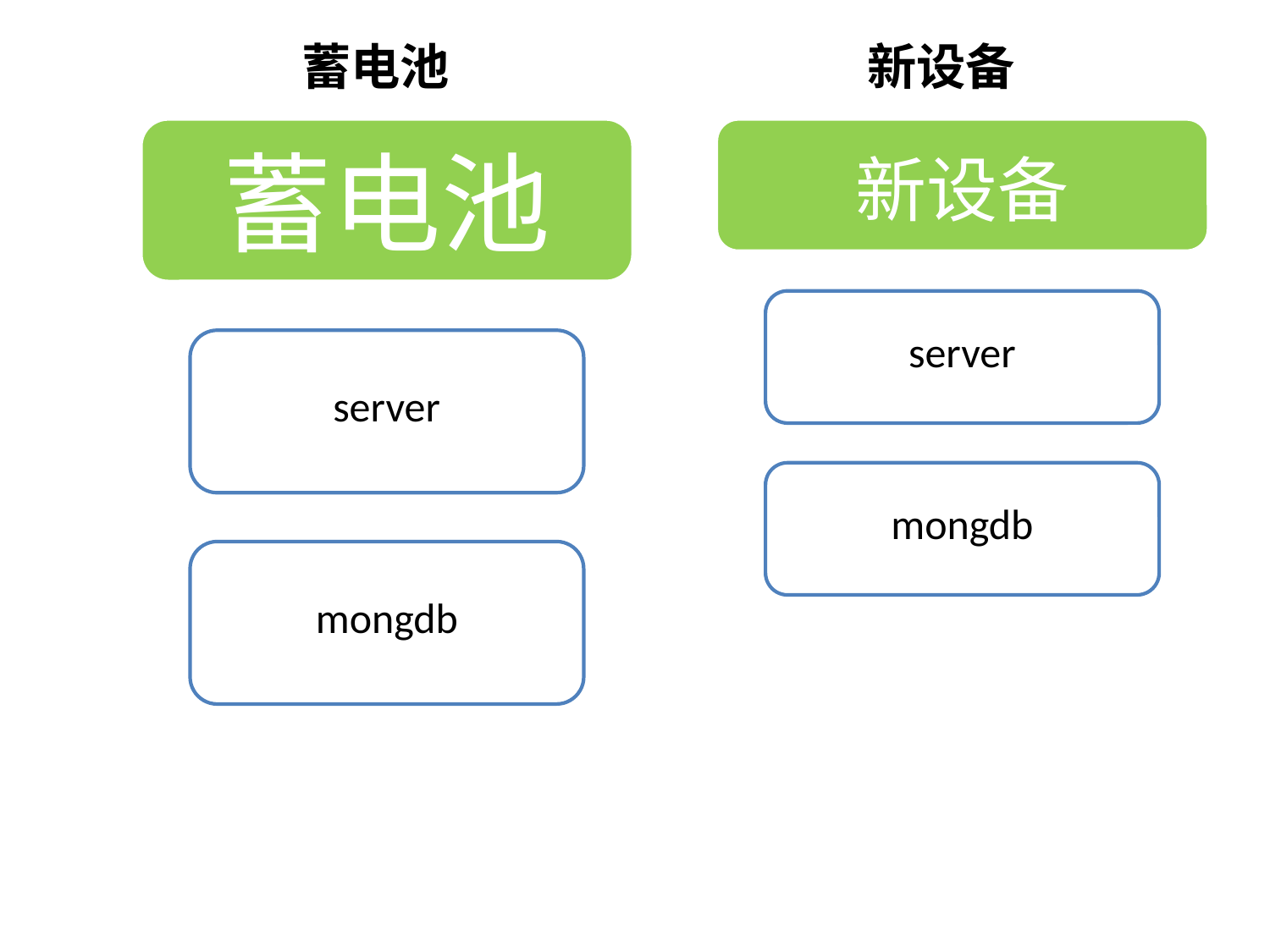

蓄电池
新设备
蓄电池
server
mongdb
新设备
server
mongdb